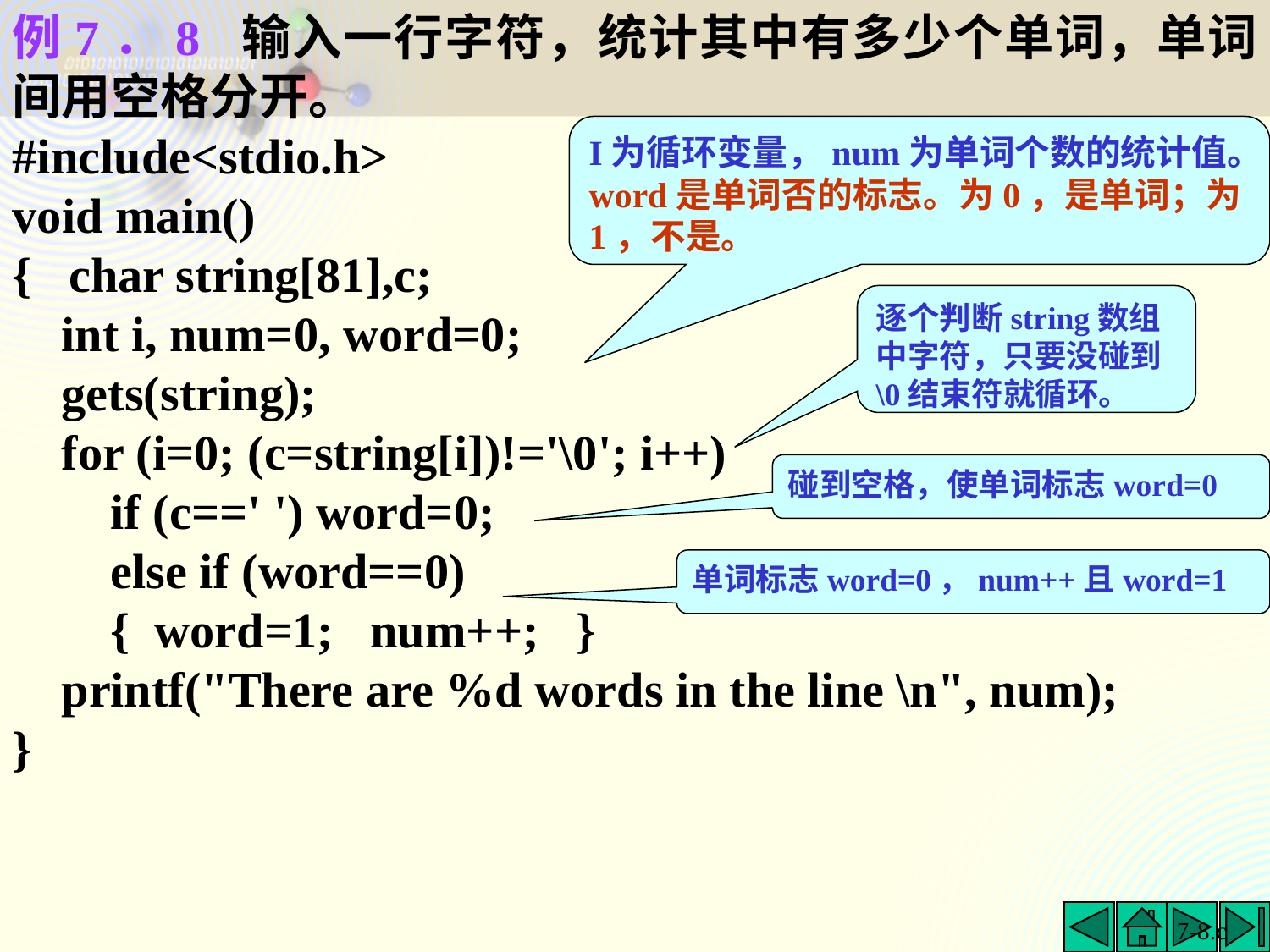

例7．8  输入一行字符，统计其中有多少个单词，单词间用空格分开。
#include<stdio.h>
void main()
{   char string[81],c;
    int i, num=0, word=0;
    gets(string);
    for (i=0; (c=string[i])!='\0'; i++)
        if (c==' ') word=0;
        else if (word==0)
        {  word=1;   num++;   }
    printf("There are %d words in the line \n", num);
}
I为循环变量，num为单词个数的统计值。word是单词否的标志。为0，是单词；为1，不是。
逐个判断string数组中字符，只要没碰到\0结束符就循环。
碰到空格，使单词标志word=0
单词标志word=0，num++且word=1

7-8.c